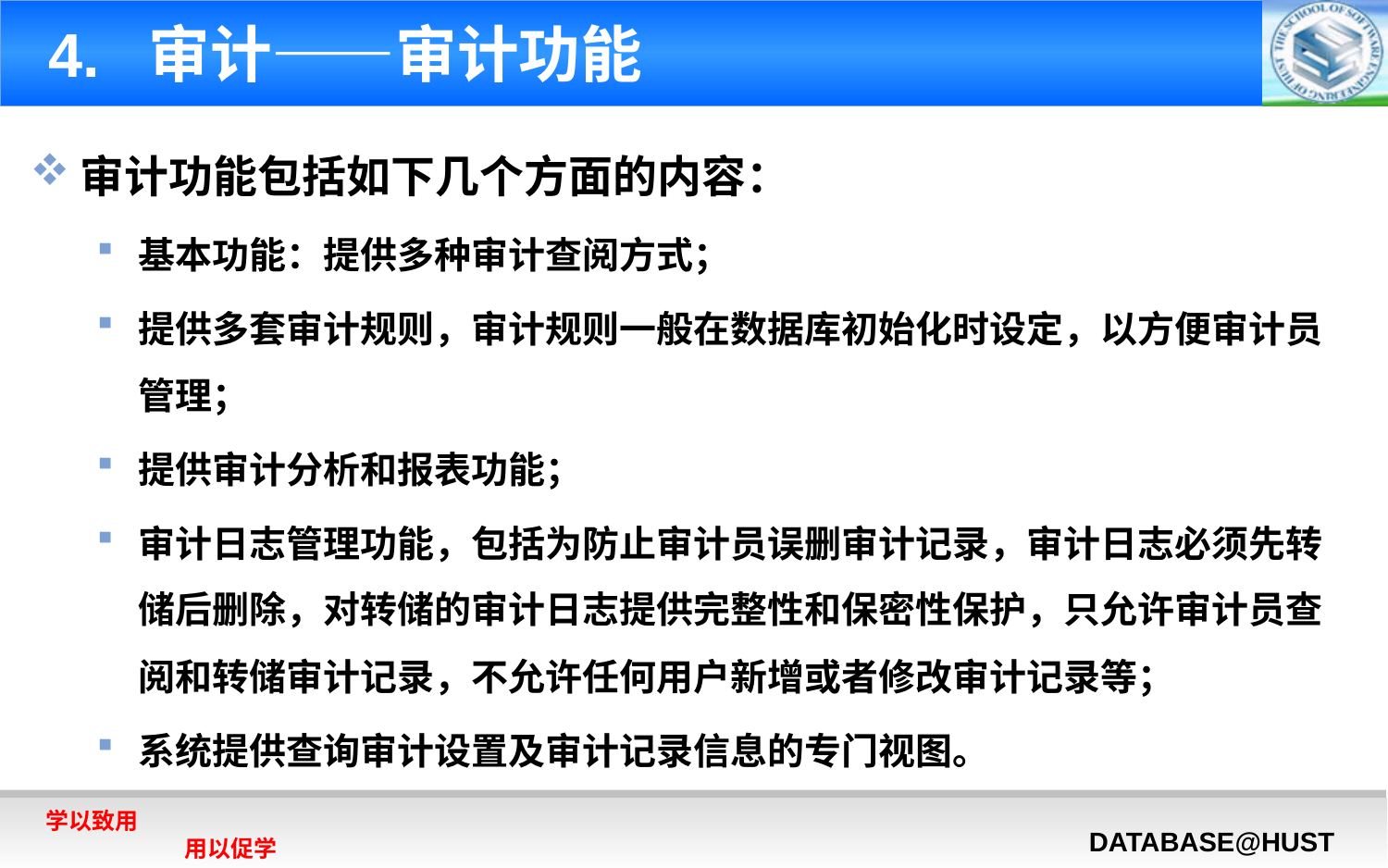

# 4.  审计——审计功能
审计功能包括如下几个方面的内容：
基本功能：提供多种审计查阅方式；
提供多套审计规则，审计规则一般在数据库初始化时设定，以方便审计员管理；
提供审计分析和报表功能；
审计日志管理功能，包括为防止审计员误删审计记录，审计日志必须先转储后删除，对转储的审计日志提供完整性和保密性保护，只允许审计员查阅和转储审计记录，不允许任何用户新增或者修改审计记录等；
系统提供查询审计设置及审计记录信息的专门视图。